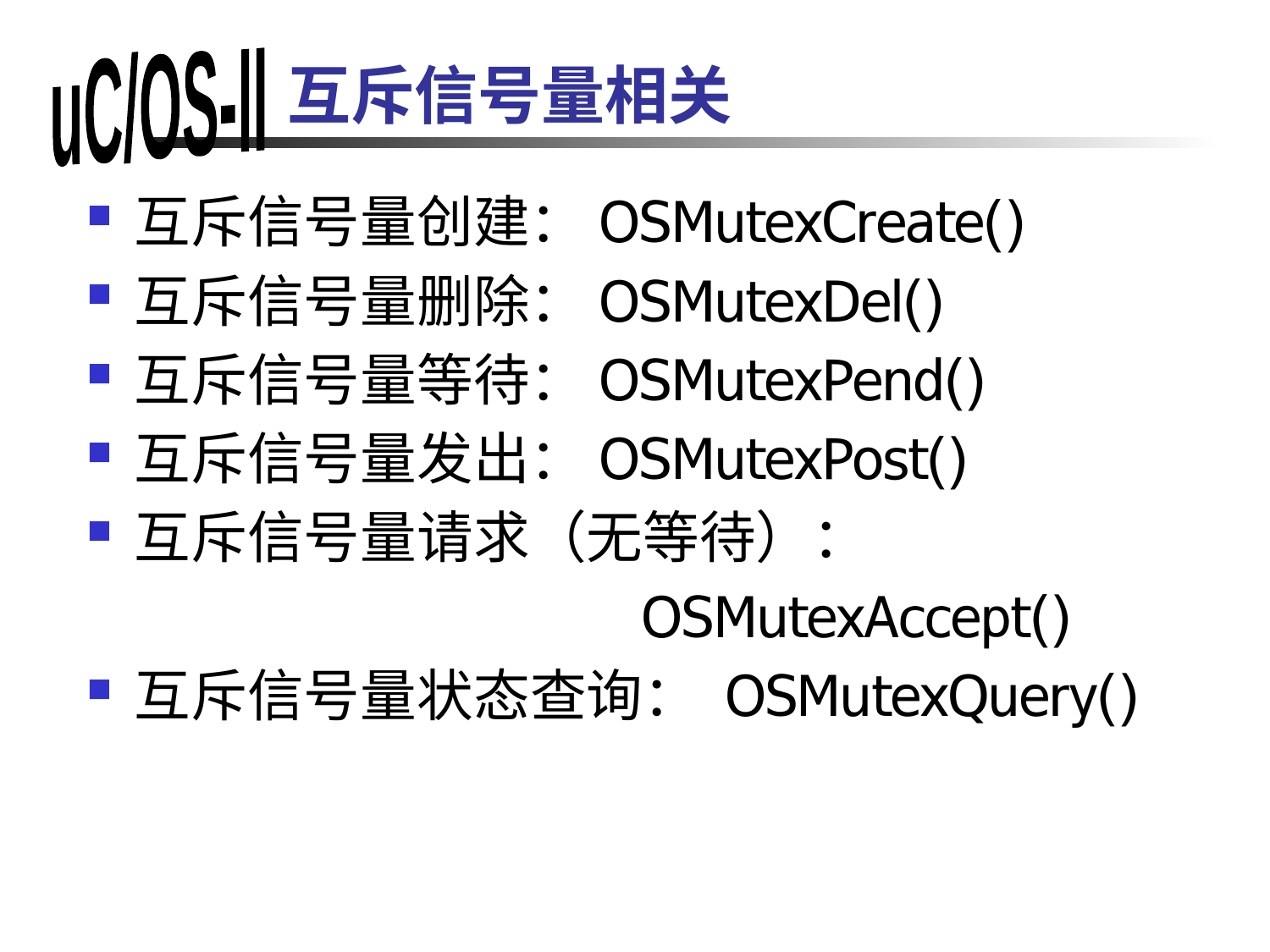

# 互斥信号量相关
互斥信号量创建：OSMutexCreate()
互斥信号量删除：OSMutexDel()
互斥信号量等待：OSMutexPend()
互斥信号量发出：OSMutexPost()
互斥信号量请求（无等待）：
					OSMutexAccept()
互斥信号量状态查询： OSMutexQuery()